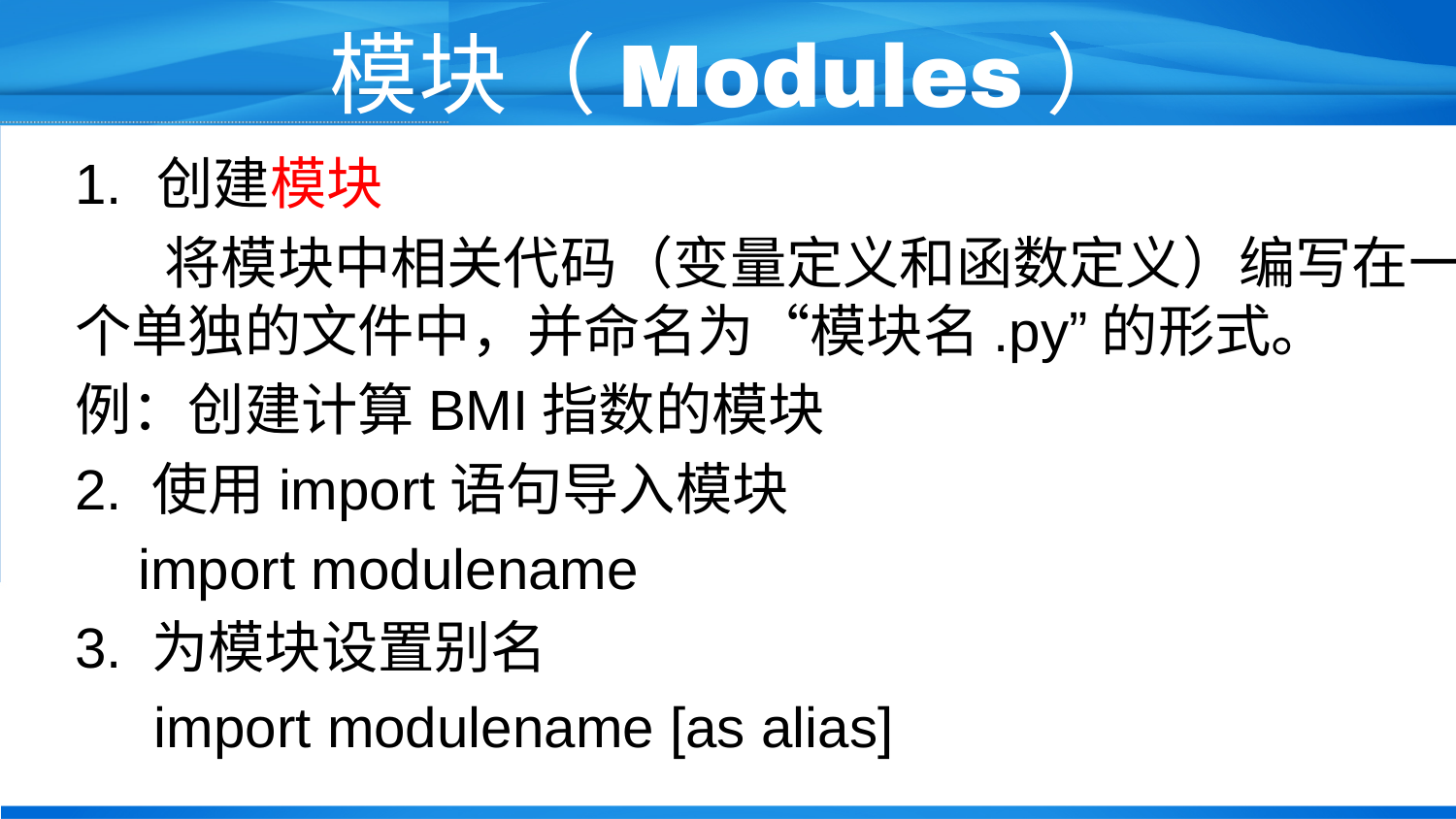

# 模块（Modules）
创建模块
      将模块中相关代码（变量定义和函数定义）编写在一个单独的文件中，并命名为“模块名.py”的形式。
例：创建计算BMI指数的模块
2. 使用import语句导入模块
    import modulename
3. 为模块设置别名
     import modulename [as alias]